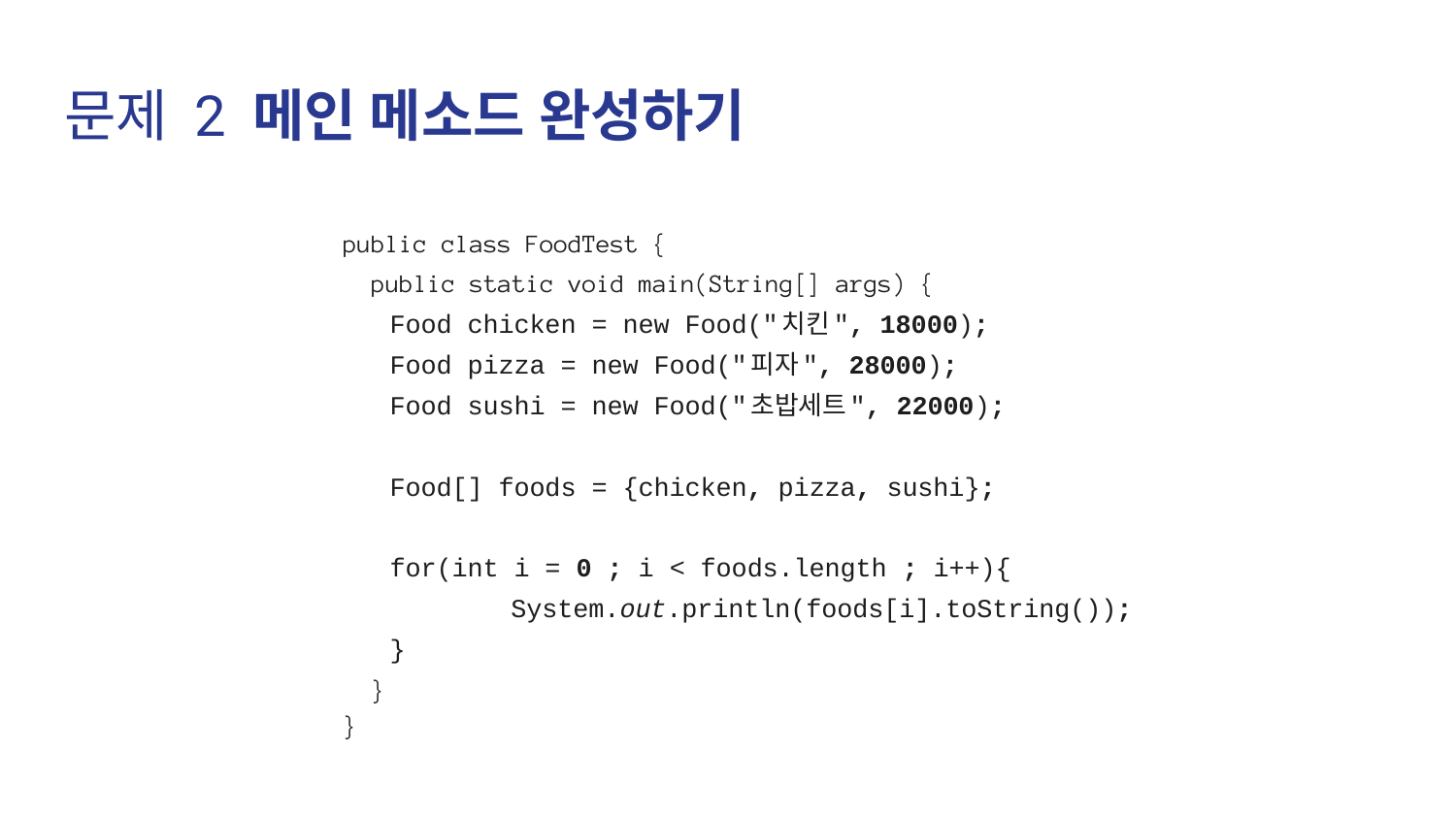

# 문제 2 메인 메소드 완성하기
public class FoodTest {
  public static void main(String[] args) {
   Food chicken = new Food("치킨", 18000);
   Food pizza = new Food("피자", 28000);
   Food sushi = new Food("초밥세트", 22000);

   Food[] foods = {chicken, pizza, sushi};

   for(int i = 0 ; i < foods.length ; i++){
      System.out.println(foods[i].toString());
   }
  }
}